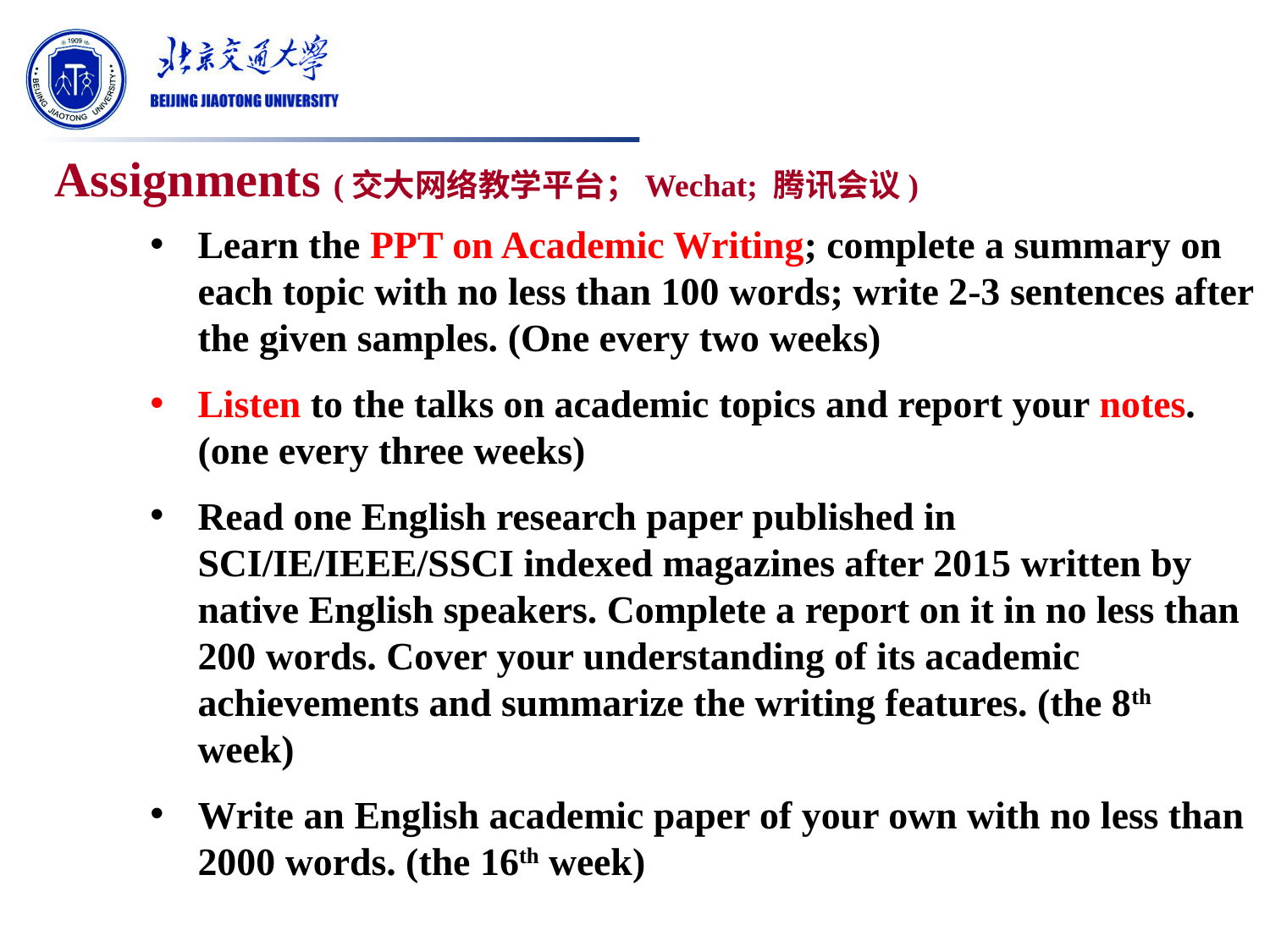

Assignments (交大网络教学平台；Wechat; 腾讯会议)
Learn the PPT on Academic Writing; complete a summary on each topic with no less than 100 words; write 2-3 sentences after the given samples. (One every two weeks)
Listen to the talks on academic topics and report your notes. (one every three weeks)
Read one English research paper published in SCI/IE/IEEE/SSCI indexed magazines after 2015 written by native English speakers. Complete a report on it in no less than 200 words. Cover your understanding of its academic achievements and summarize the writing features. (the 8th week)
Write an English academic paper of your own with no less than 2000 words. (the 16th week)